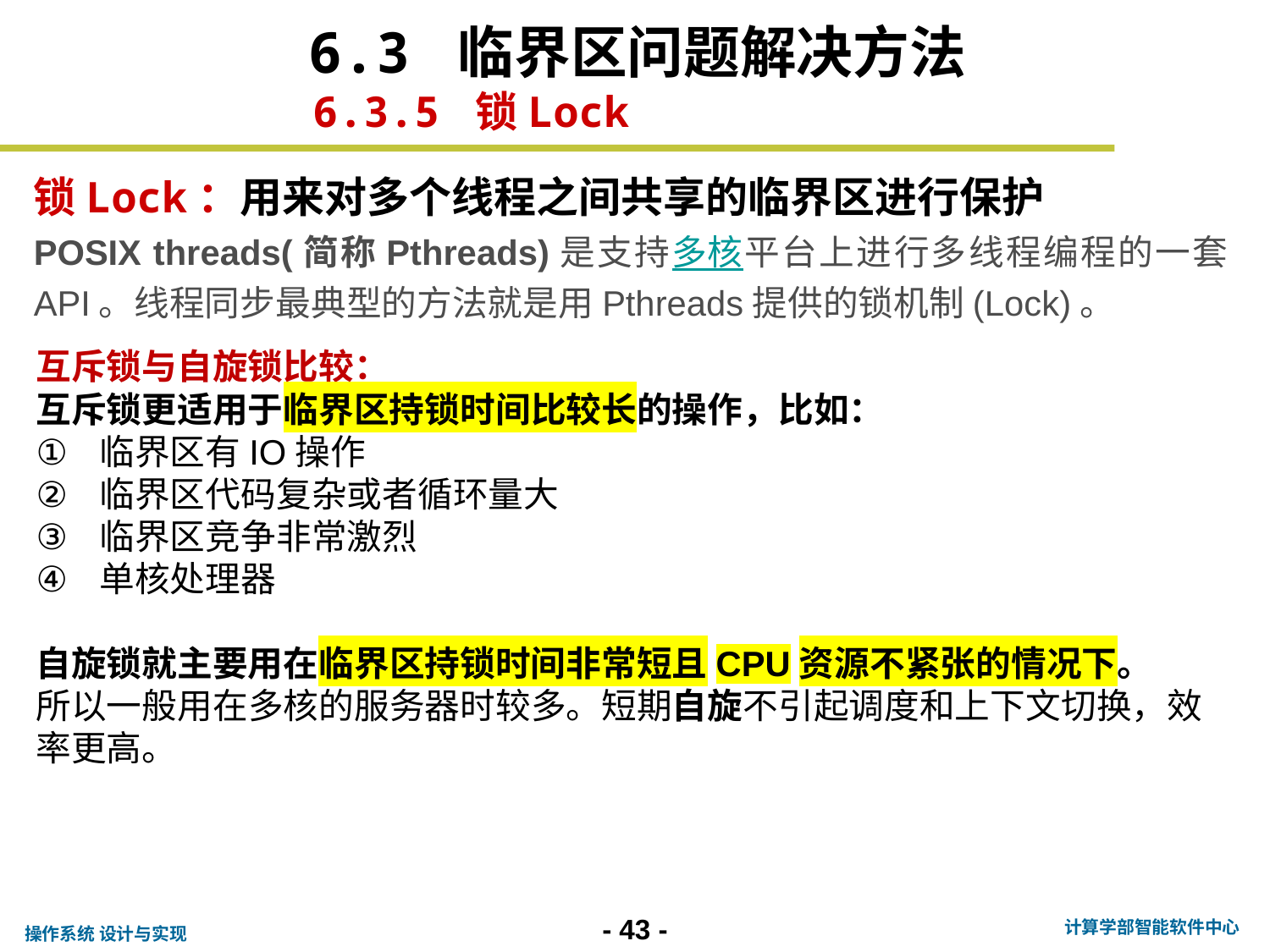

6.3 临界区问题解决方法
6.3.5 锁Lock
锁Lock：用来对多个线程之间共享的临界区进行保护
POSIX threads(简称Pthreads)是支持多核平台上进行多线程编程的一套API。线程同步最典型的方法就是用Pthreads提供的锁机制(Lock)。
互斥锁与自旋锁比较：
互斥锁更适用于临界区持锁时间比较长的操作，比如：
临界区有IO操作
临界区代码复杂或者循环量大
临界区竞争非常激烈
单核处理器

自旋锁就主要用在临界区持锁时间非常短且CPU资源不紧张的情况下。
所以一般用在多核的服务器时较多。短期自旋不引起调度和上下文切换，效率更高。